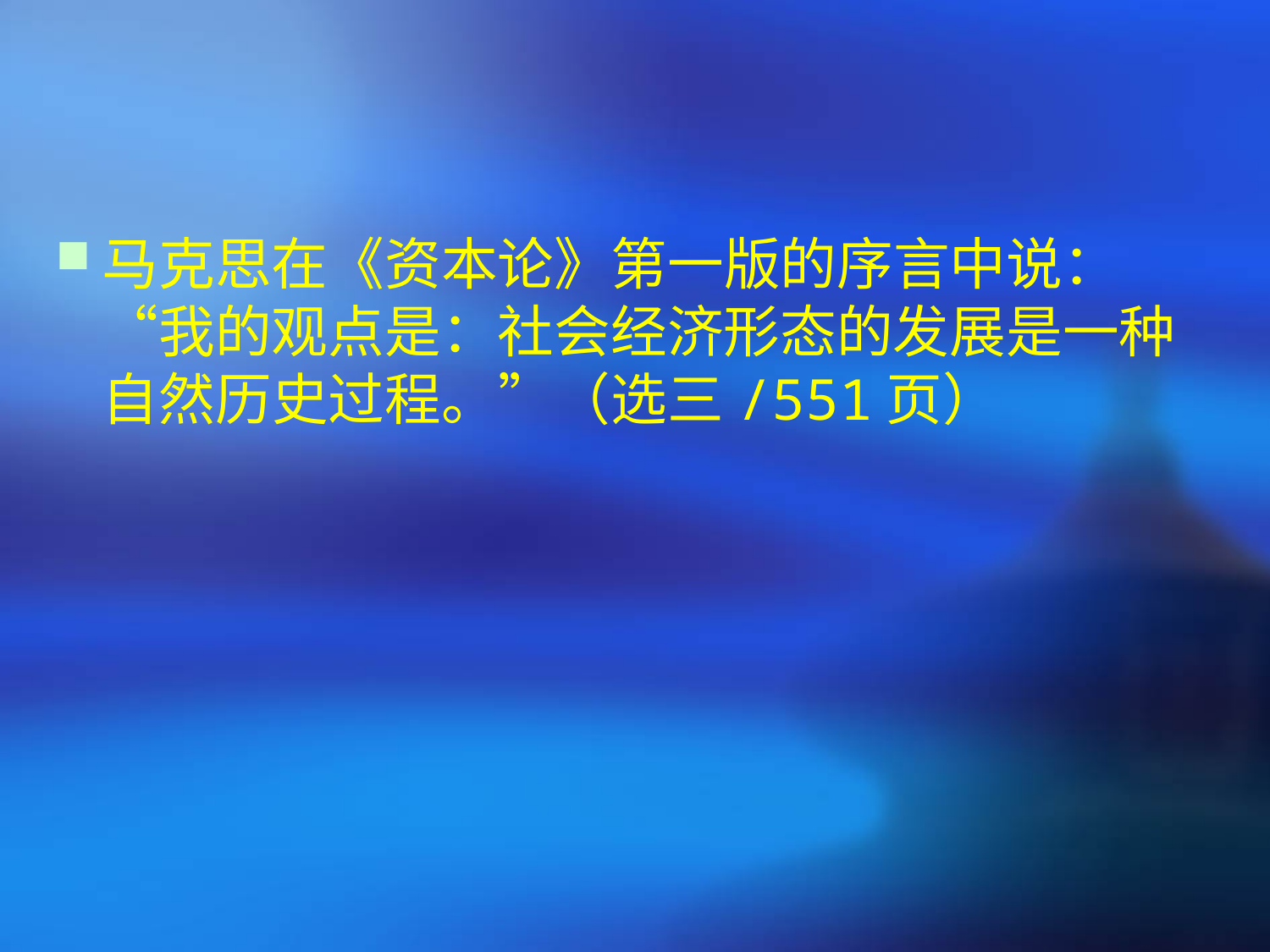

马克思在《资本论》第一版的序言中说：“我的观点是：社会经济形态的发展是一种自然历史过程。”（选三/551页）